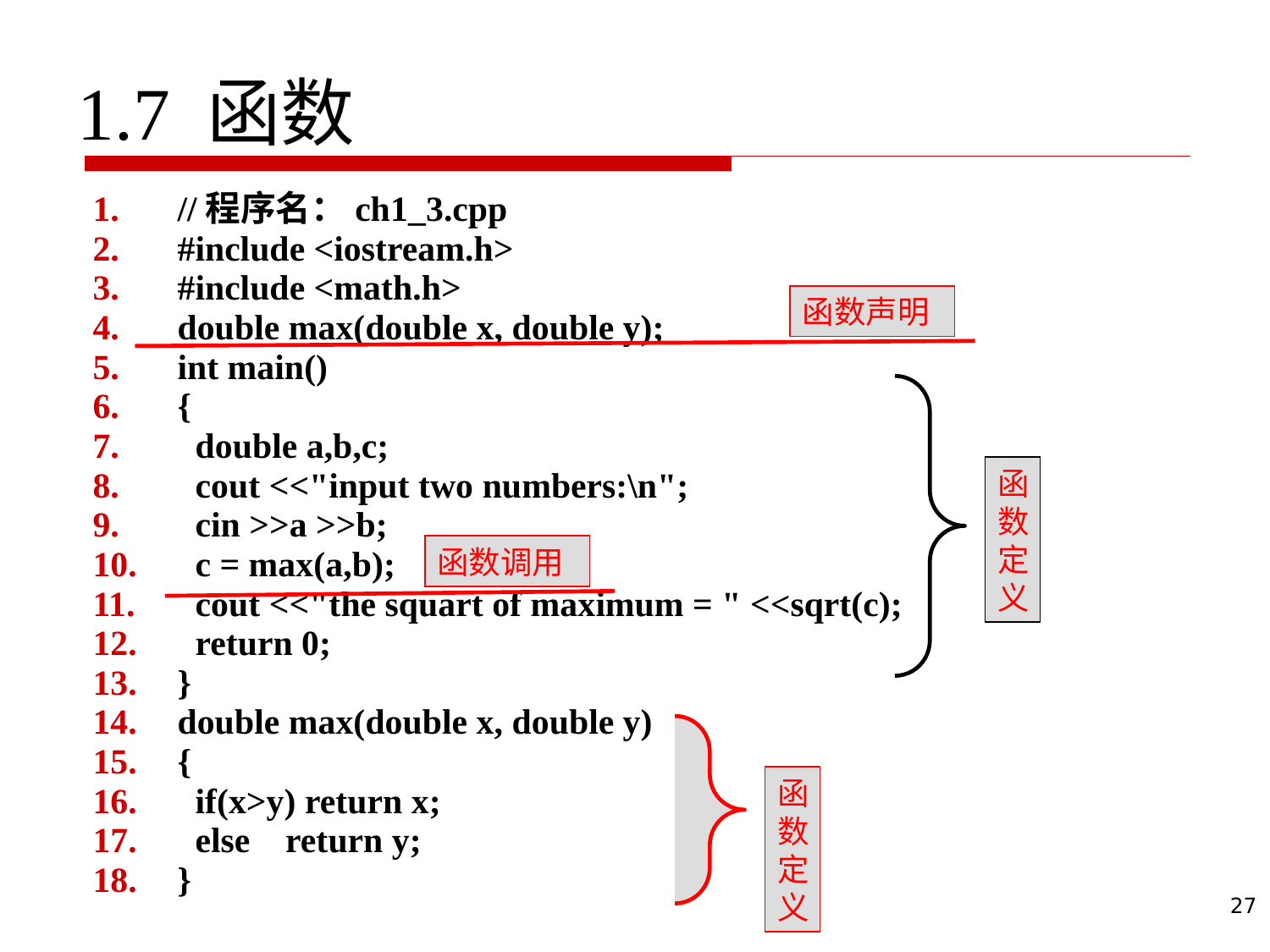

# 1.7 函数
//程序名：ch1_3.cpp
#include <iostream.h>
#include <math.h>
double max(double x, double y);
int main()
{
  double a,b,c;
  cout <<"input two numbers:\n";
  cin >>a >>b;
  c = max(a,b);
  cout <<"the squart of maximum = " <<sqrt(c);
  return 0;
}
double max(double x, double y)
{
  if(x>y) return x;
  else    return y;
}
函数声明

函数定义
函数调用

函数定义
27